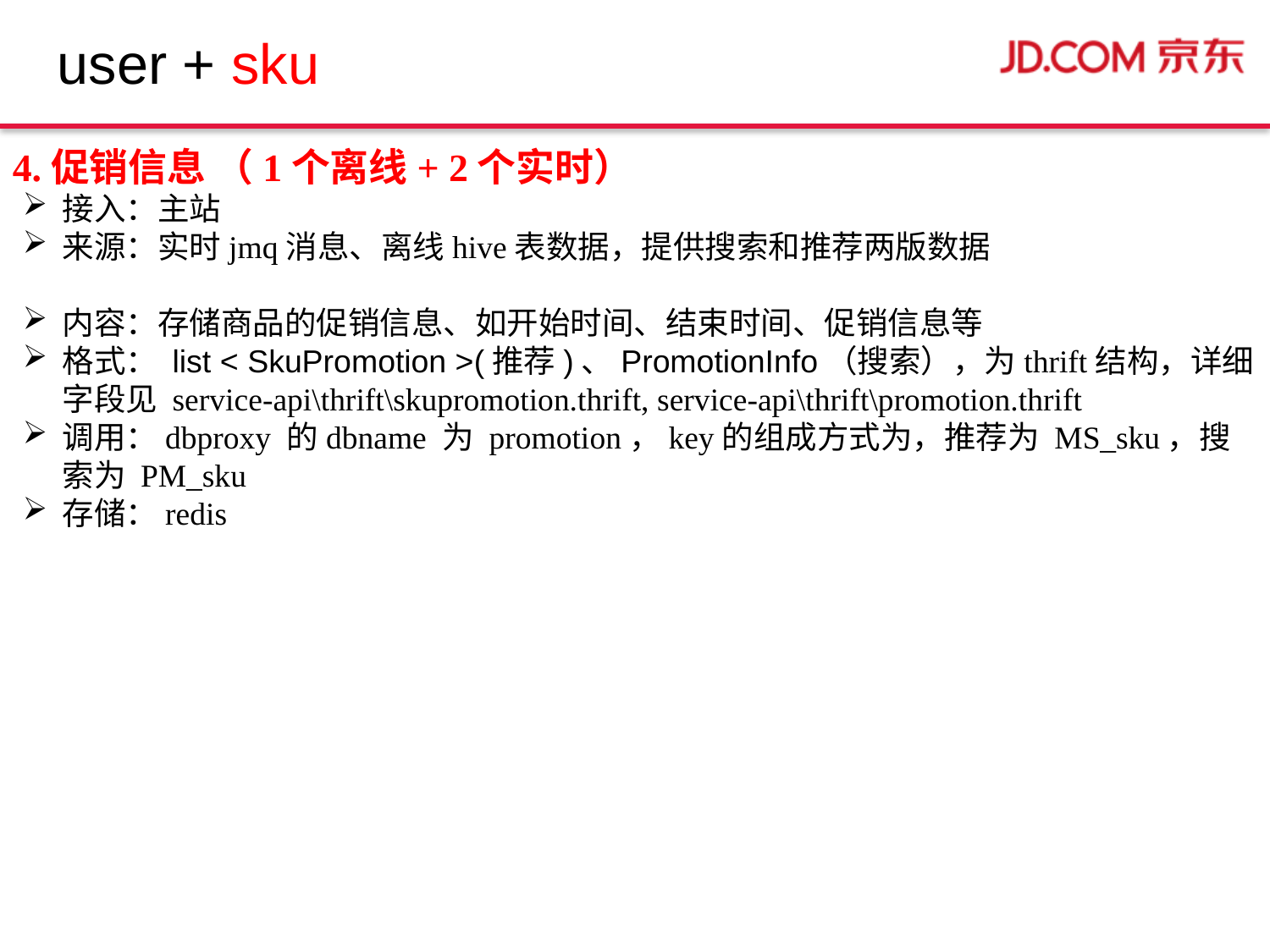

# user + sku
4.促销信息 （1个离线+ 2个实时）
接入：主站
来源：实时jmq消息、离线hive表数据，提供搜索和推荐两版数据

内容：存储商品的促销信息、如开始时间、结束时间、促销信息等
格式： list < SkuPromotion >(推荐)、PromotionInfo（搜索），为thrift结构，详细字段见 service-api\thrift\skupromotion.thrift, service-api\thrift\promotion.thrift
调用：dbproxy 的dbname 为 promotion，key的组成方式为，推荐为 MS_sku，搜索为 PM_sku
存储：redis